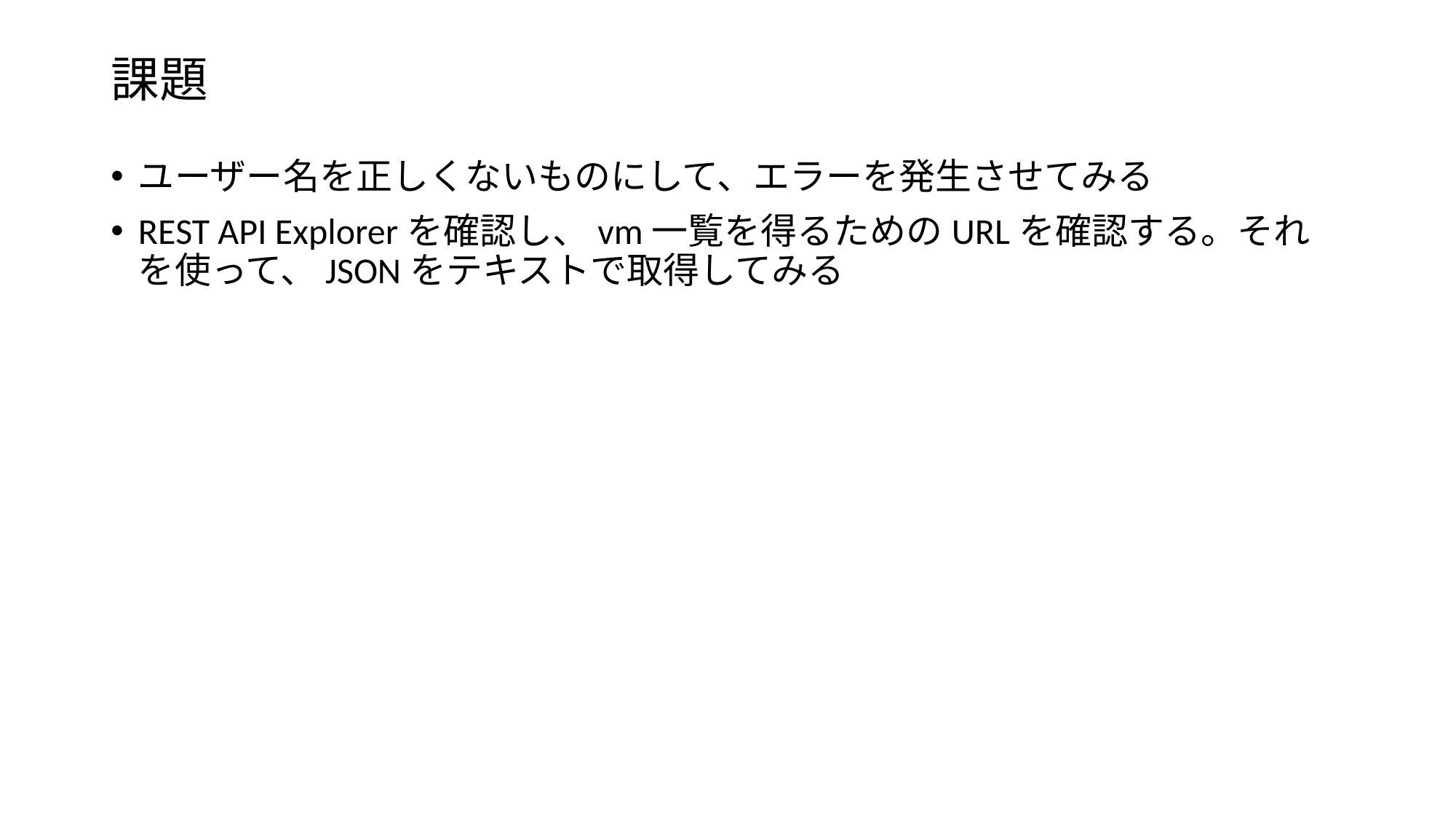

# 課題
ユーザー名を正しくないものにして、エラーを発生させてみる
REST API Explorerを確認し、vm一覧を得るためのURLを確認する。それを使って、JSONをテキストで取得してみる